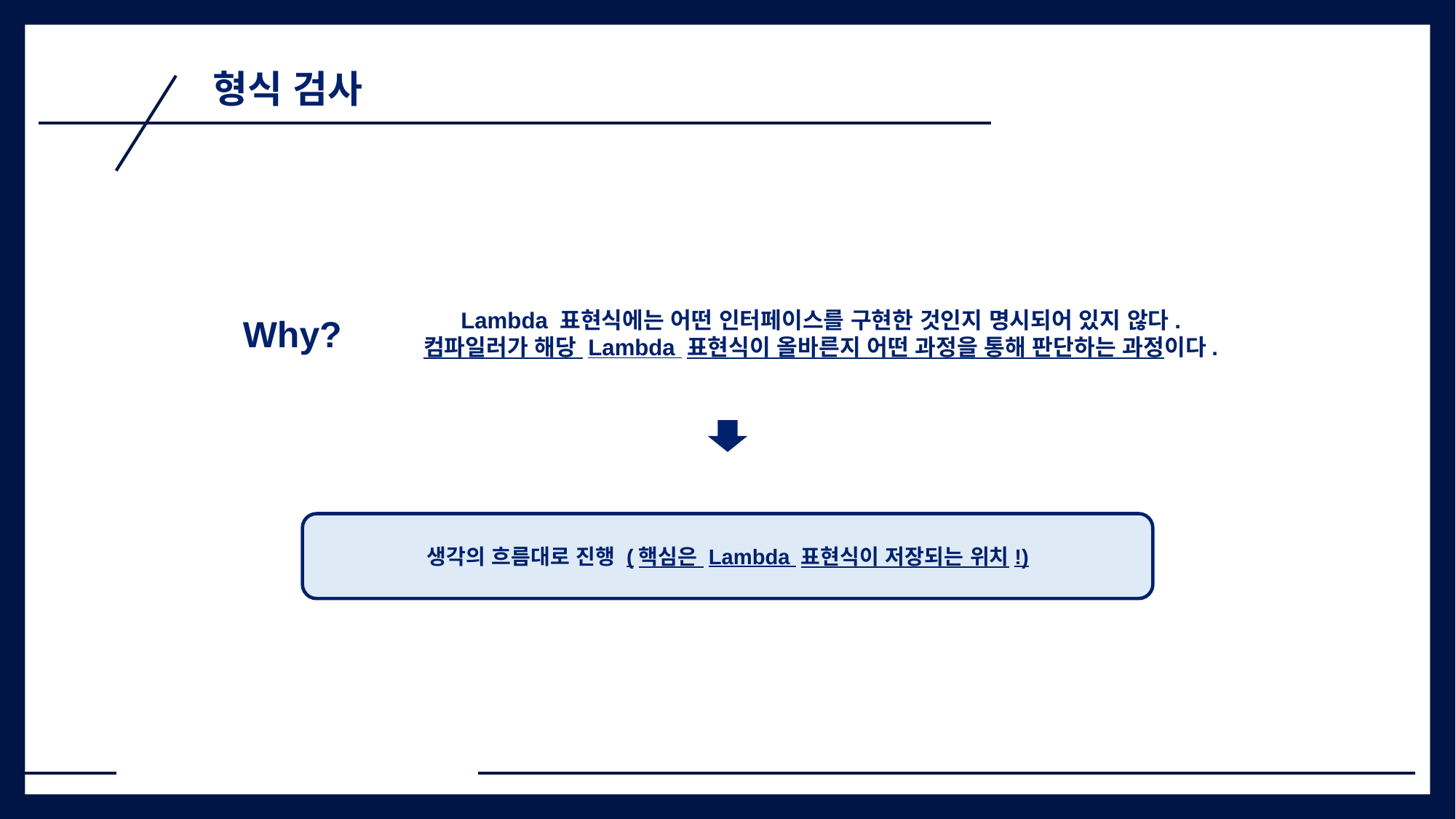

1
형식 검사
Lambda 표현식에는 어떤 인터페이스를 구현한 것인지 명시되어 있지 않다.
컴파일러가 해당 Lambda 표현식이 올바른지 어떤 과정을 통해 판단하는 과정이다.
Why?

생각의 흐름대로 진행 (핵심은 Lambda 표현식이 저장되는 위치!)